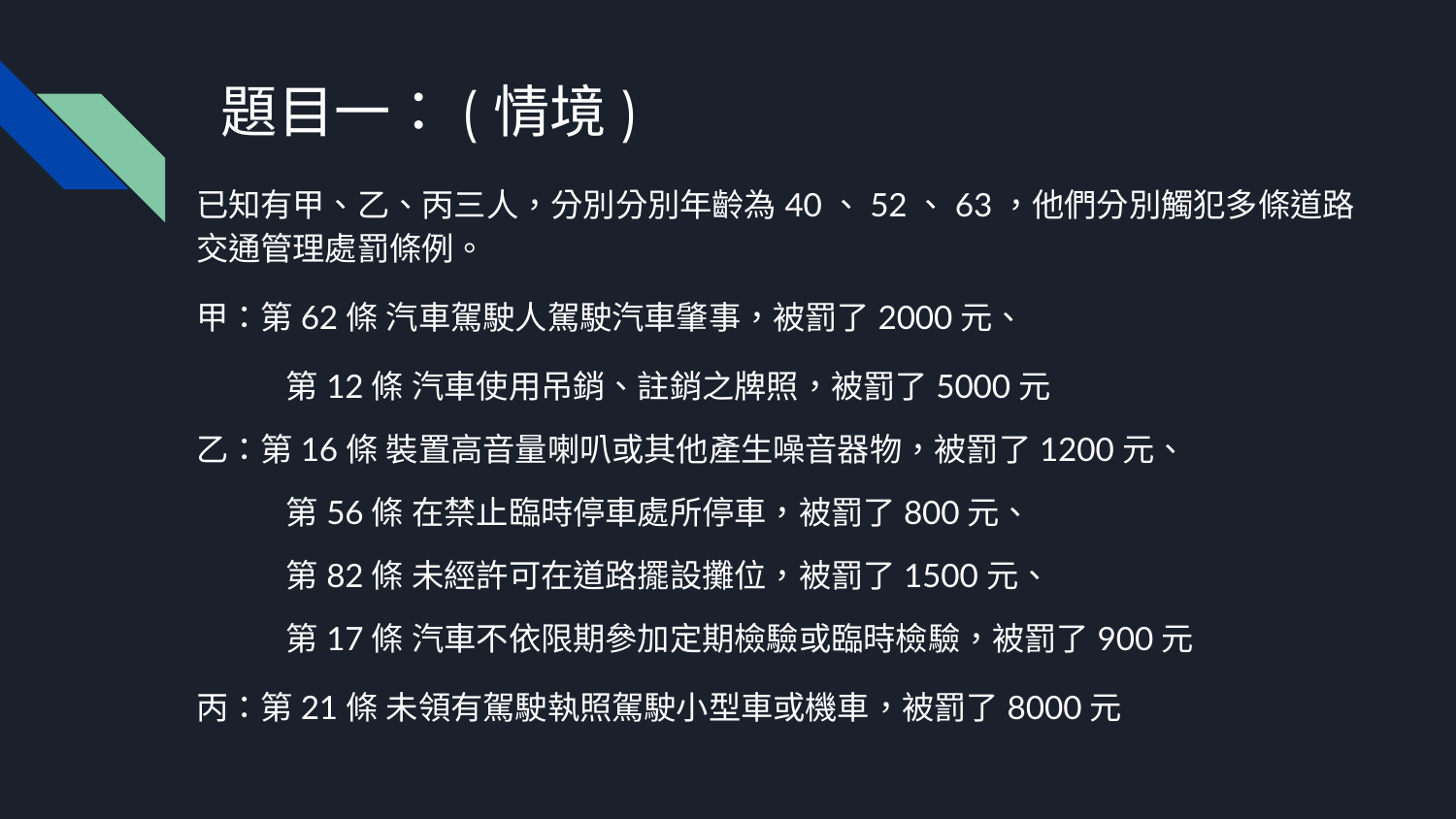

# 題目一：(情境)
已知有甲、乙、丙三人，分別分別年齡為40、52、63，他們分別觸犯多條道路交通管理處罰條例。
甲：第62條 汽車駕駛人駕駛汽車肇事，被罰了2000元、
          第12條 汽車使用吊銷、註銷之牌照，被罰了5000元
乙：第16條 裝置高音量喇叭或其他產生噪音器物，被罰了1200元、
          第56條 在禁止臨時停車處所停車，被罰了800元、
          第82條 未經許可在道路擺設攤位，被罰了1500元、
          第17條 汽車不依限期參加定期檢驗或臨時檢驗，被罰了900元
丙：第21條 未領有駕駛執照駕駛小型車或機車，被罰了8000元